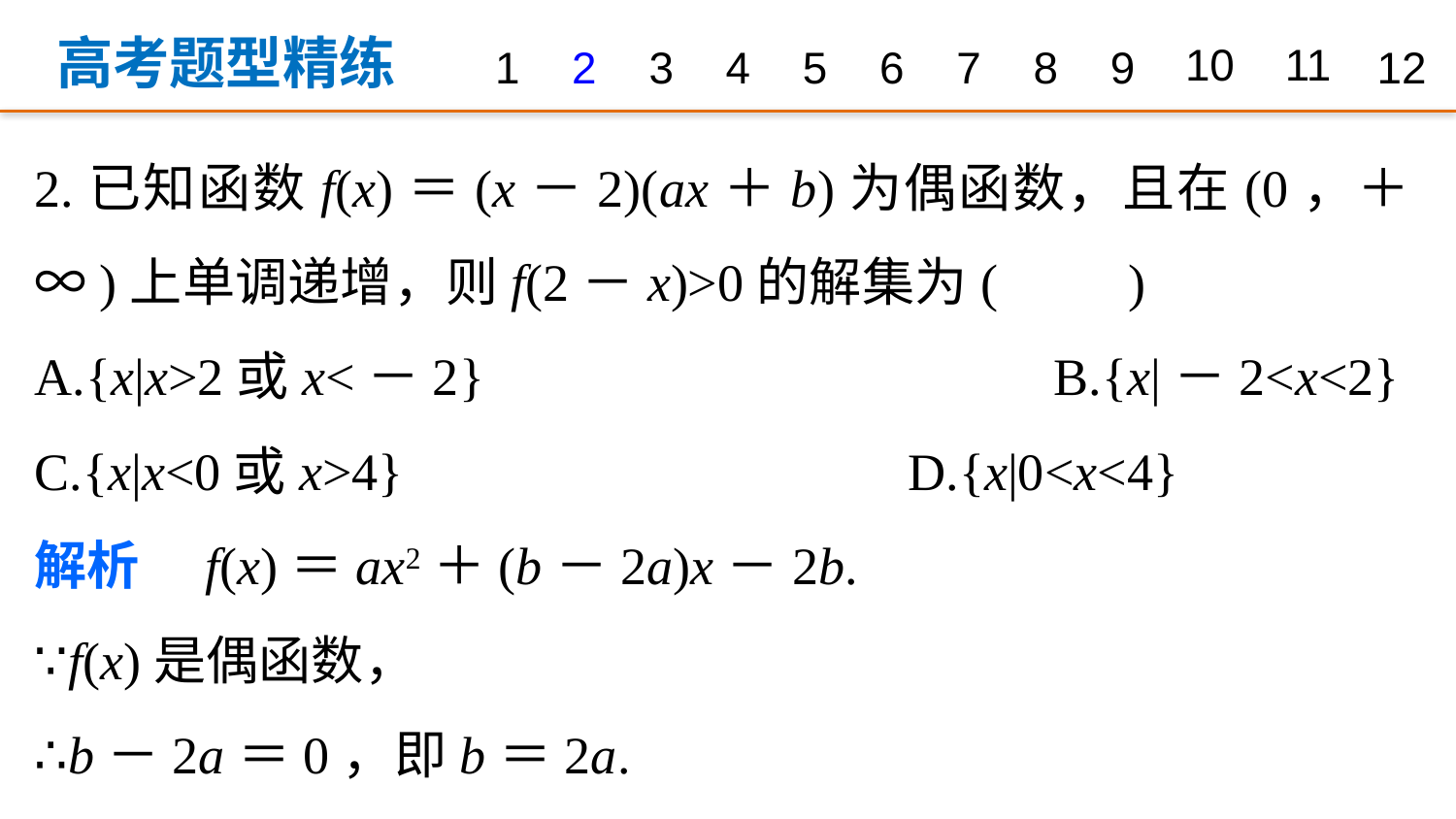

高考题型精练
1
2
3
4
5
6
7
8
9
10
11
12
2.已知函数f(x)＝(x－2)(ax＋b)为偶函数，且在(0，＋∞)上单调递增，则f(2－x)>0的解集为(　　)
A.{x|x>2或x<－2}  				B.{x|－2<x<2}
C.{x|x<0或x>4}  				D.{x|0<x<4}
解析　f(x)＝ax2＋(b－2a)x－2b.
∵f(x)是偶函数，
∴b－2a＝0，即b＝2a.